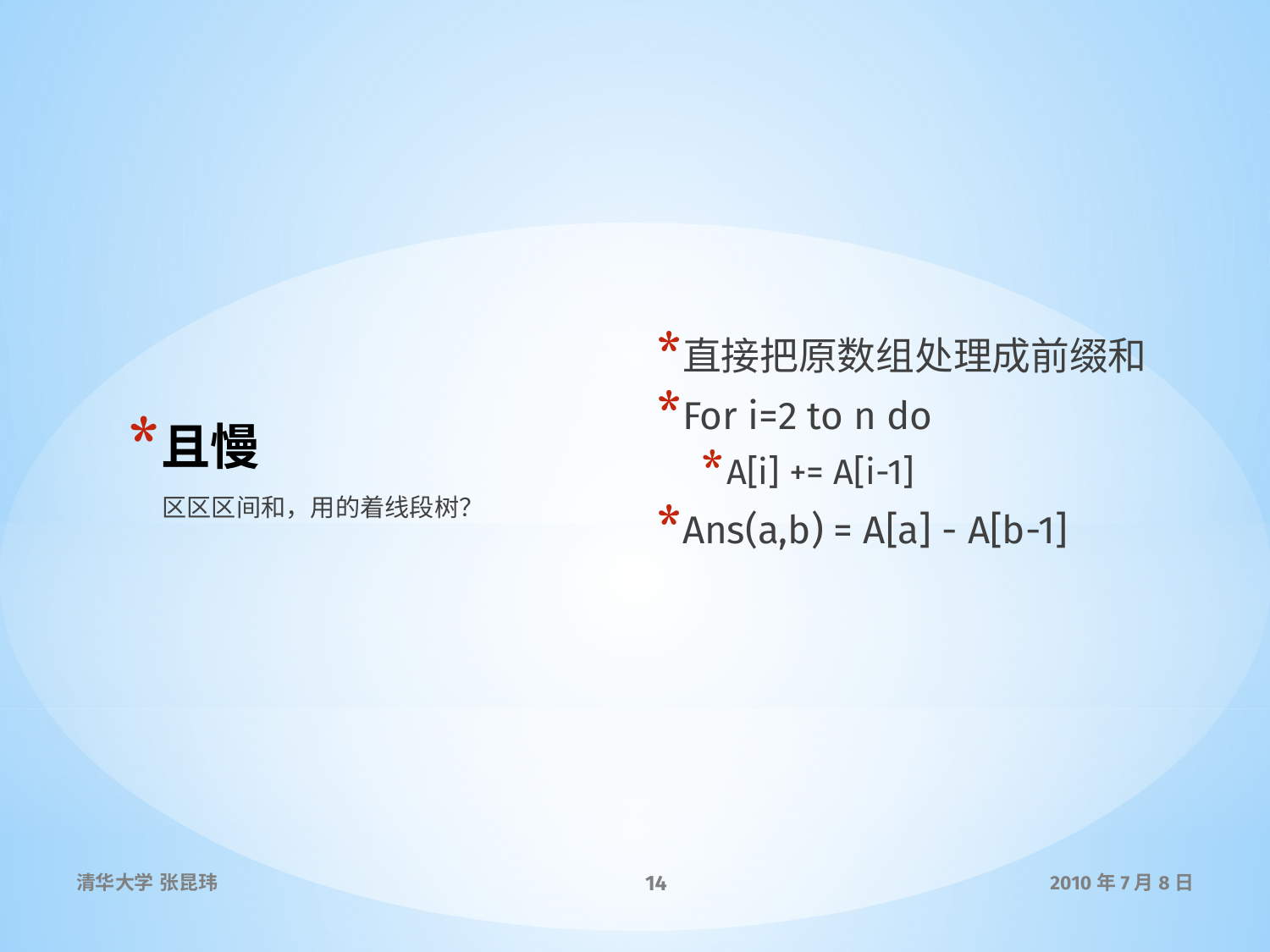

直接把原数组处理成前缀和
For i=2 to n do
A[i] += A[i-1]
Ans(a,b) = A[a] - A[b-1]
# 且慢
区区区间和，用的着线段树？
清华大学 张昆玮
14
2010年7月8日